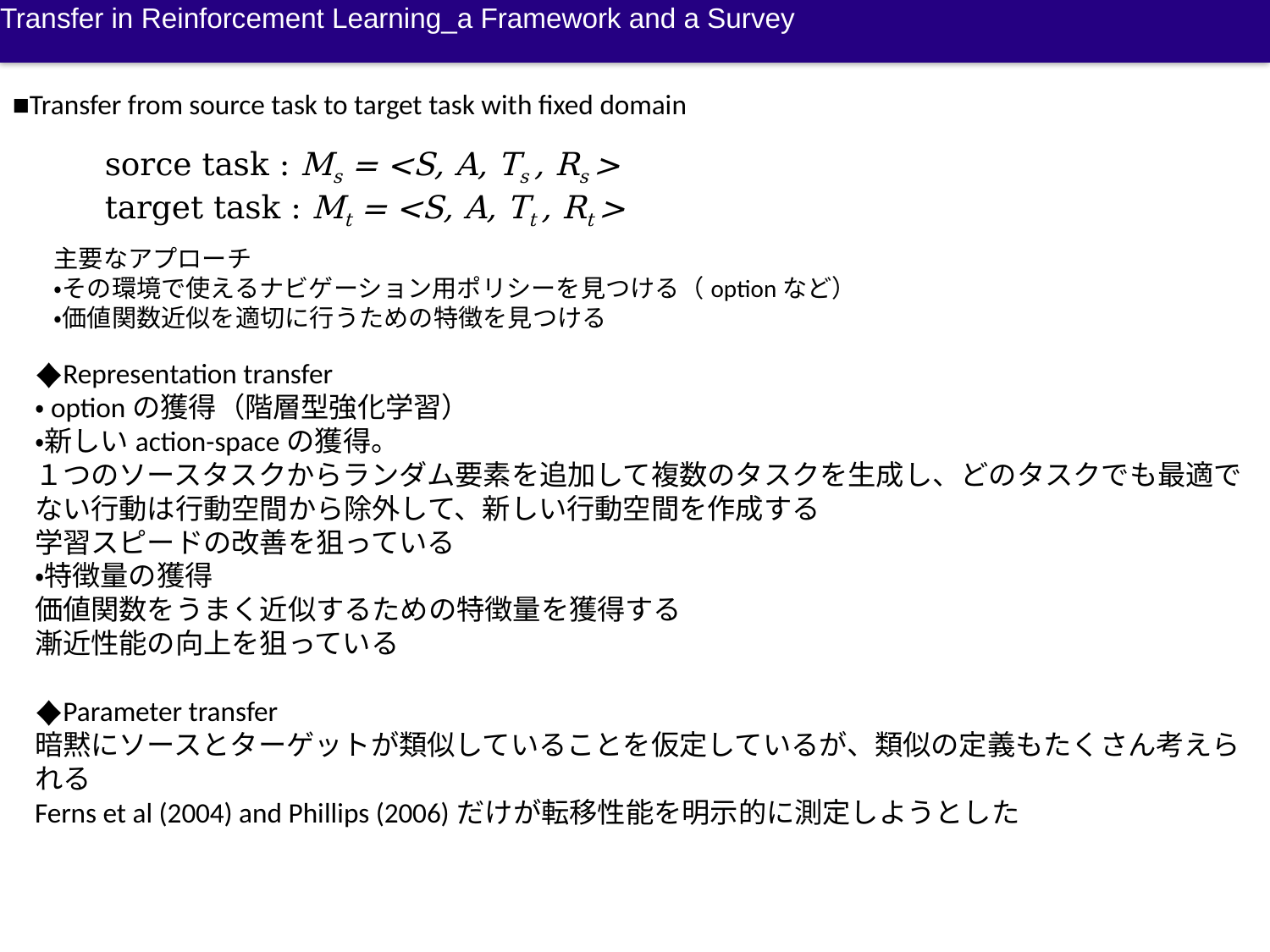

Transfer in Reinforcement Learning_a Framework and a Survey
■Transfer from source task to target task with ﬁxed domain
sorce task : Ms = <S, A, Ts , Rs >
target task : Mt = <S, A, Tt , Rt >
主要なアプローチ
・その環境で使えるナビゲーション用ポリシーを見つける（optionなど）
・価値関数近似を適切に行うための特徴を見つける
♦Representation transfer
・optionの獲得（階層型強化学習）
・新しいaction-spaceの獲得。
１つのソースタスクからランダム要素を追加して複数のタスクを生成し、どのタスクでも最適でない行動は行動空間から除外して、新しい行動空間を作成する
学習スピードの改善を狙っている
・特徴量の獲得
価値関数をうまく近似するための特徴量を獲得する
漸近性能の向上を狙っている

♦Parameter transfer
暗黙にソースとターゲットが類似していることを仮定しているが、類似の定義もたくさん考えられる
Ferns et al (2004) and Phillips (2006)だけが転移性能を明示的に測定しようとした